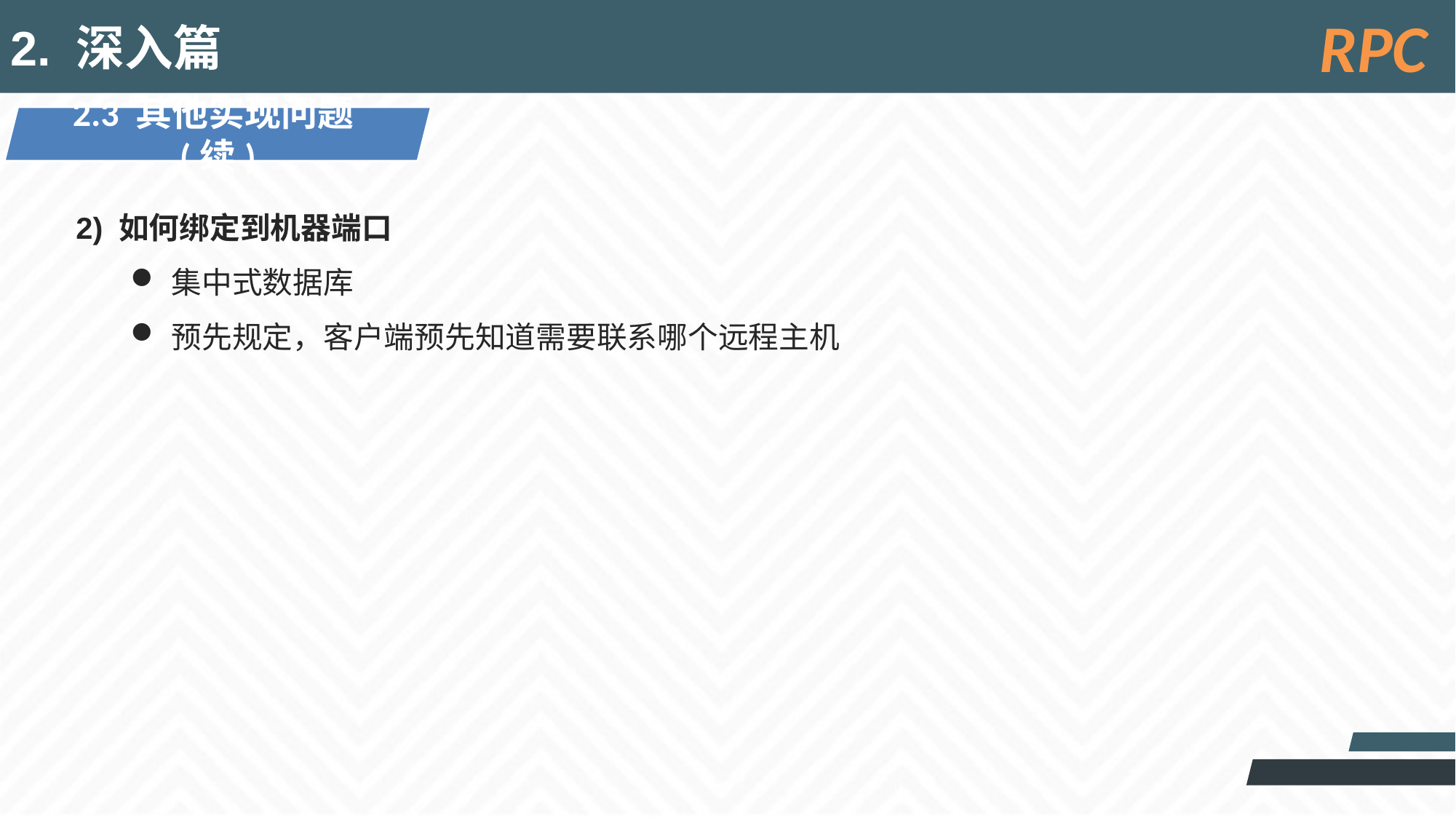

2. 深入篇
RPC
2.3 其他实现问题(续)
2) 如何绑定到机器端口
集中式数据库
预先规定，客户端预先知道需要联系哪个远程主机